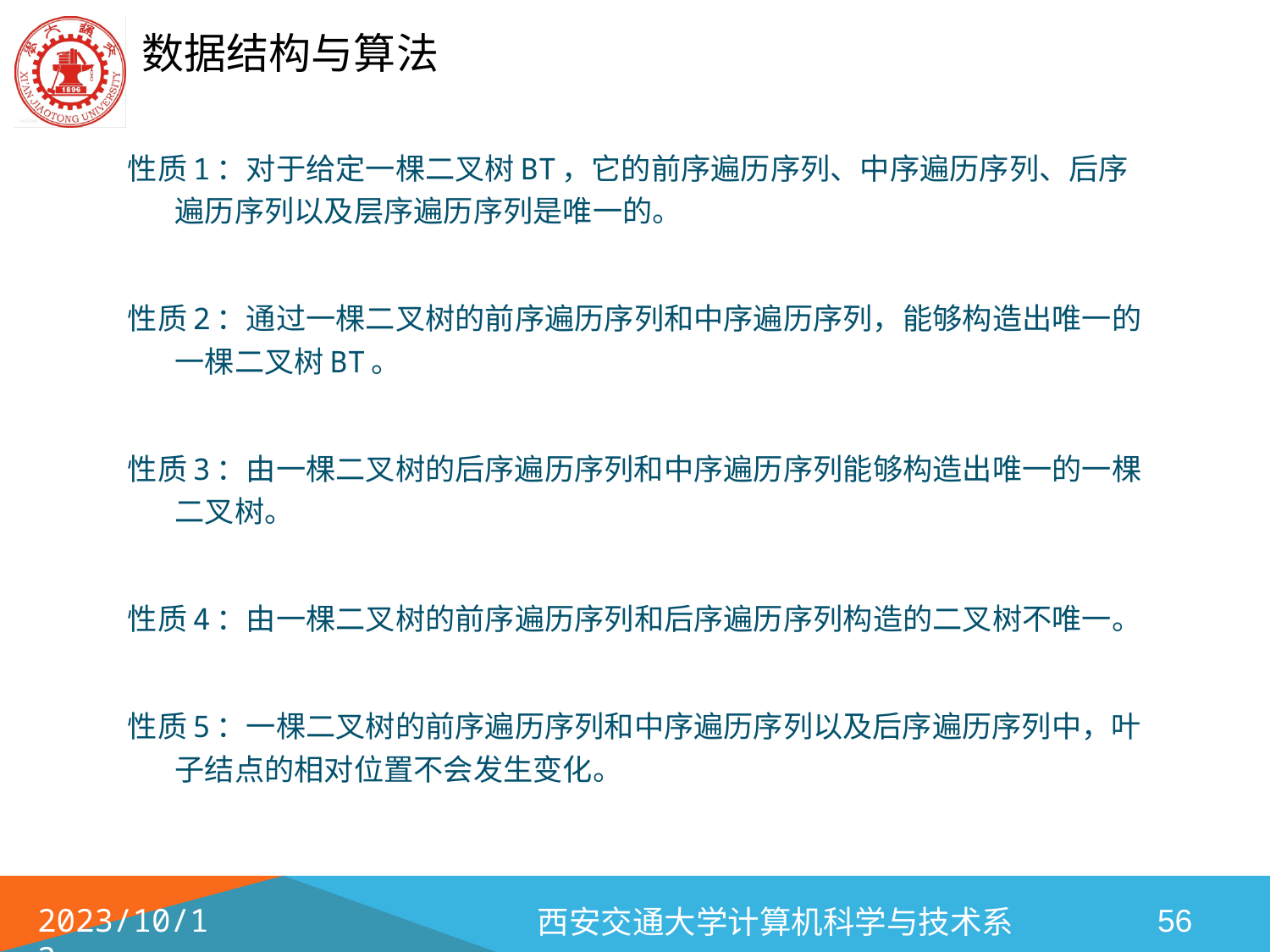

性质1：对于给定一棵二叉树BT，它的前序遍历序列、中序遍历序列、后序遍历序列以及层序遍历序列是唯一的。

性质2：通过一棵二叉树的前序遍历序列和中序遍历序列，能够构造出唯一的一棵二叉树BT。

性质3：由一棵二叉树的后序遍历序列和中序遍历序列能够构造出唯一的一棵二叉树。

性质4：由一棵二叉树的前序遍历序列和后序遍历序列构造的二叉树不唯一。

性质5：一棵二叉树的前序遍历序列和中序遍历序列以及后序遍历序列中，叶子结点的相对位置不会发生变化。